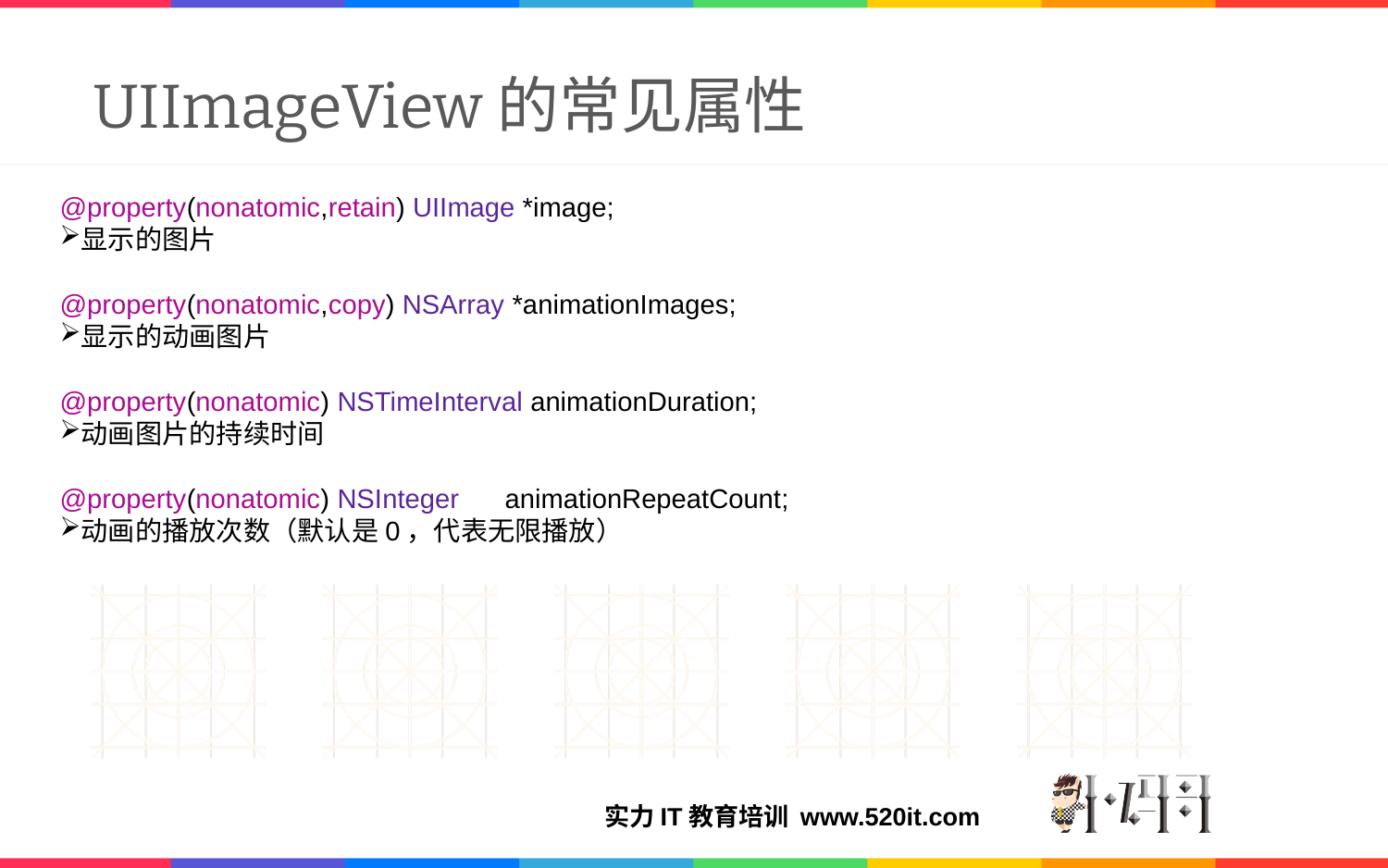

# UIImageView的常见属性
@property(nonatomic,retain) UIImage *image;
显示的图片

@property(nonatomic,copy) NSArray *animationImages;
显示的动画图片

@property(nonatomic) NSTimeInterval animationDuration;
动画图片的持续时间

@property(nonatomic) NSInteger      animationRepeatCount;
动画的播放次数（默认是0，代表无限播放）